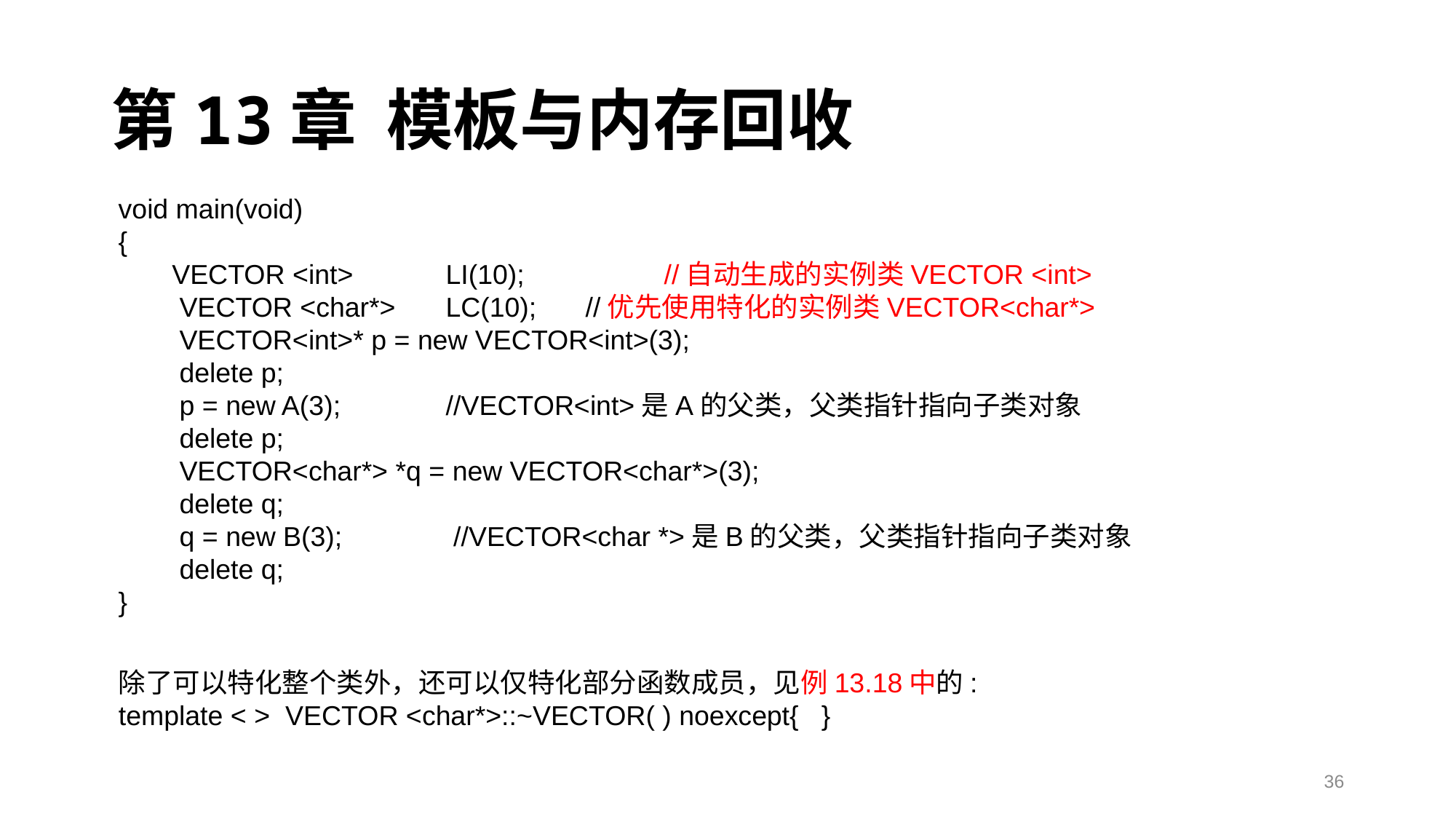

# 第13章  模板与内存回收
void main(void)
{
       VECTOR <int>  	LI(10);		//自动生成的实例类VECTOR <int>
        VECTOR <char*>	LC(10);	    //优先使用特化的实例类VECTOR<char*>
        VECTOR<int>* p = new VECTOR<int>(3);
        delete p;
        p = new A(3);  	//VECTOR<int>是A的父类，父类指针指向子类对象
        delete p;
        VECTOR<char*> *q = new VECTOR<char*>(3);
        delete q;
        q = new B(3);	 //VECTOR<char *>是B的父类，父类指针指向子类对象
        delete q;
}
除了可以特化整个类外，还可以仅特化部分函数成员，见例13.18中的:
template < >  VECTOR <char*>::~VECTOR( ) noexcept{   }
36